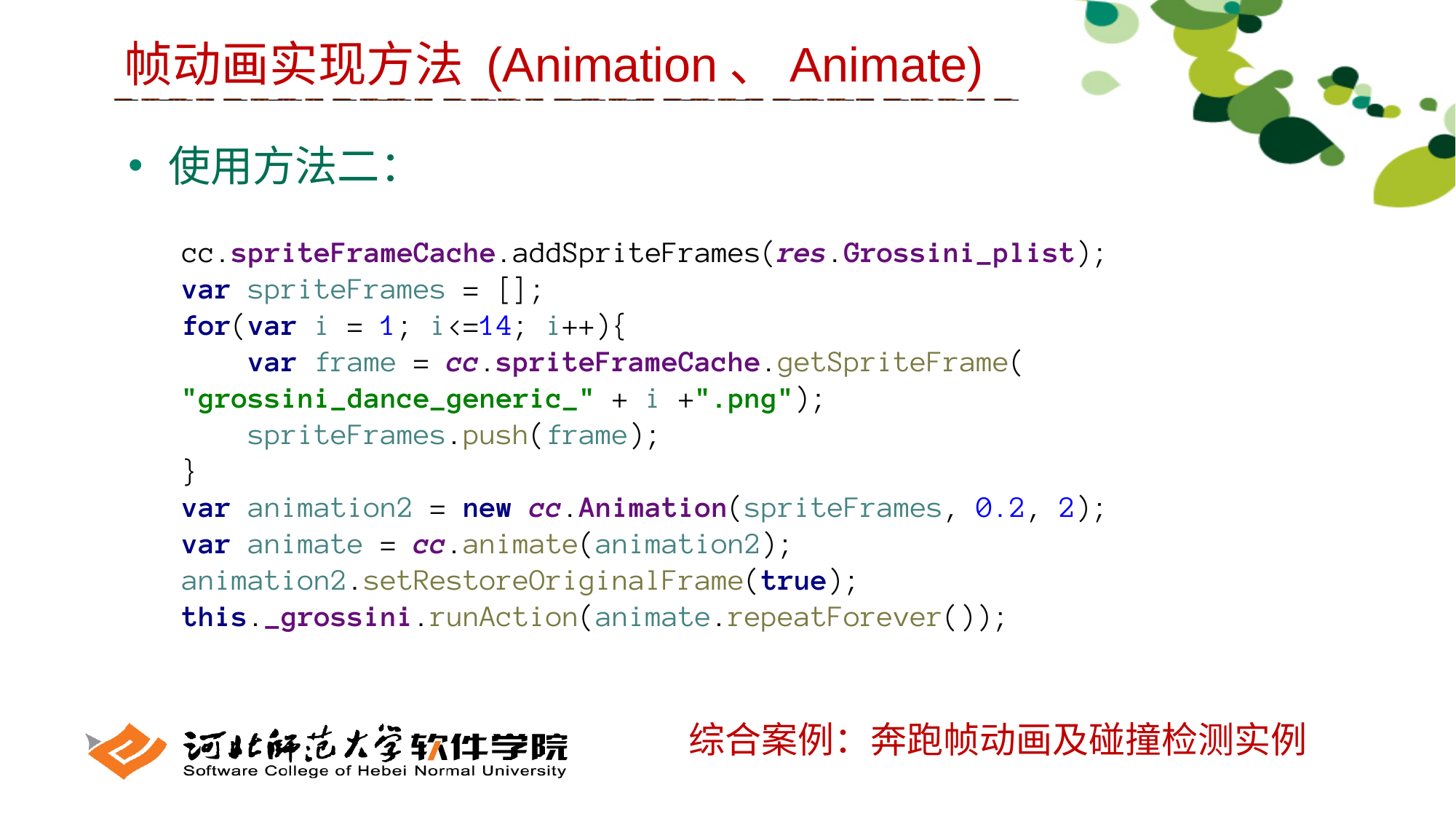

帧动画实现方法 (Animation、Animate)
 使用方法二：
cc.spriteFrameCache.addSpriteFrames(res.Grossini_plist);
var spriteFrames = [];
for(var i = 1; i<=14; i++){
    var frame = cc.spriteFrameCache.getSpriteFrame(
"grossini_dance_generic_" + i +".png");
    spriteFrames.push(frame);
}
var animation2 = new cc.Animation(spriteFrames, 0.2, 2);
var animate = cc.animate(animation2);
animation2.setRestoreOriginalFrame(true);
this._grossini.runAction(animate.repeatForever());

综合案例：奔跑帧动画及碰撞检测实例